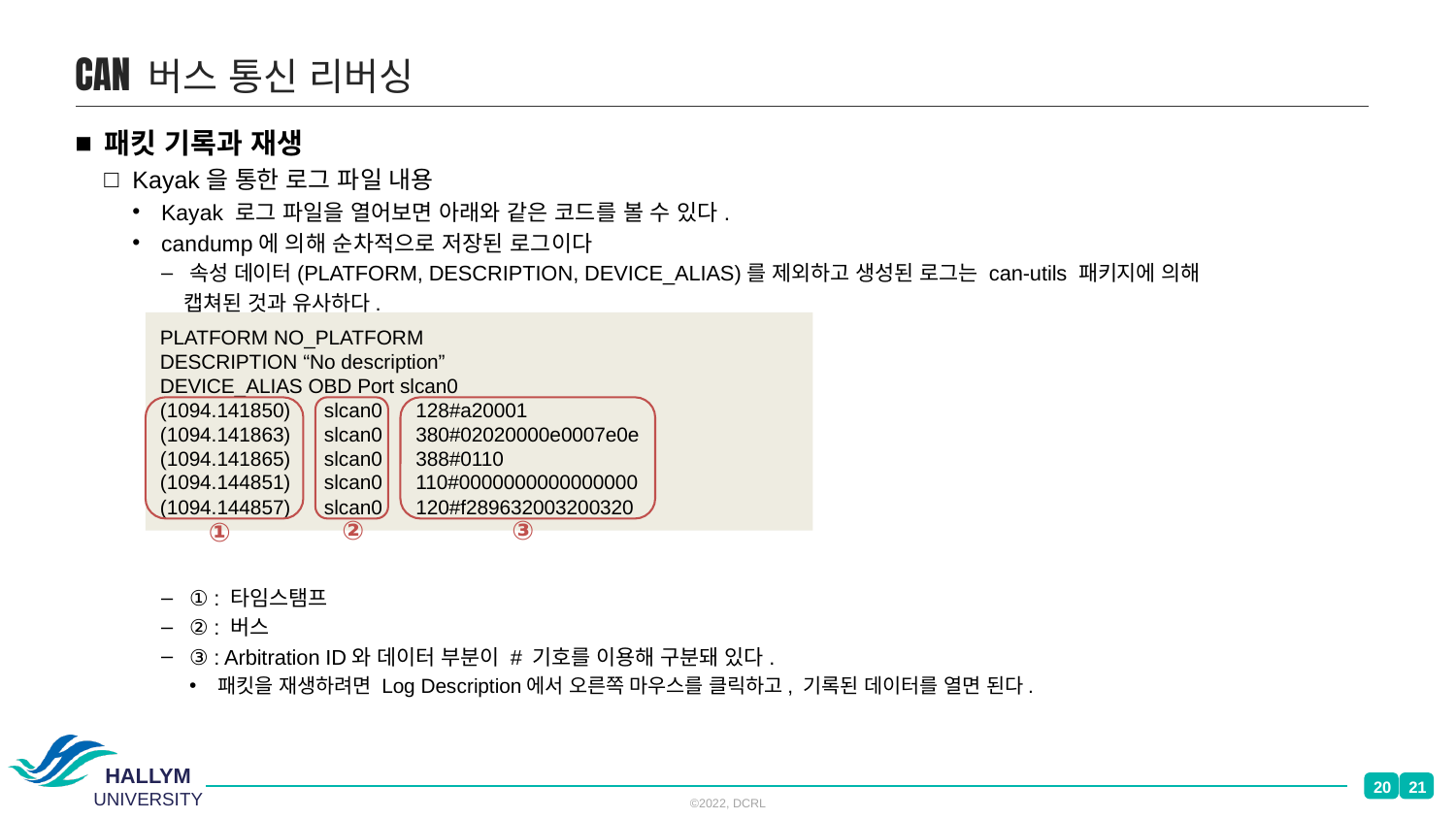

# CAN 버스 통신 리버싱
패킷 기록과 재생
Kayak을 통한 로그 파일 내용
Kayak 로그 파일을 열어보면 아래와 같은 코드를 볼 수 있다.
candump에 의해 순차적으로 저장된 로그이다
속성 데이터(PLATFORM, DESCRIPTION, DEVICE_ALIAS)를 제외하고 생성된 로그는 can-utils 패키지에 의해
   캡쳐된 것과 유사하다.

① : 타임스탬프
② : 버스
③ : Arbitration ID와 데이터 부분이 # 기호를 이용해 구분돼 있다.
패킷을 재생하려면 Log Description에서 오른쪽 마우스를 클릭하고, 기록된 데이터를 열면 된다.

PLATFORM NO_PLATFORM
DESCRIPTION “No description”
DEVICE_ALIAS OBD Port slcan0
(1094.141850)      slcan0      128#a20001
(1094.141863)      slcan0      380#02020000e0007e0e
(1094.141865)      slcan0      388#0110
(1094.144851)      slcan0      110#0000000000000000
(1094.144857)      slcan0      120#f289632003200320

②
③
①